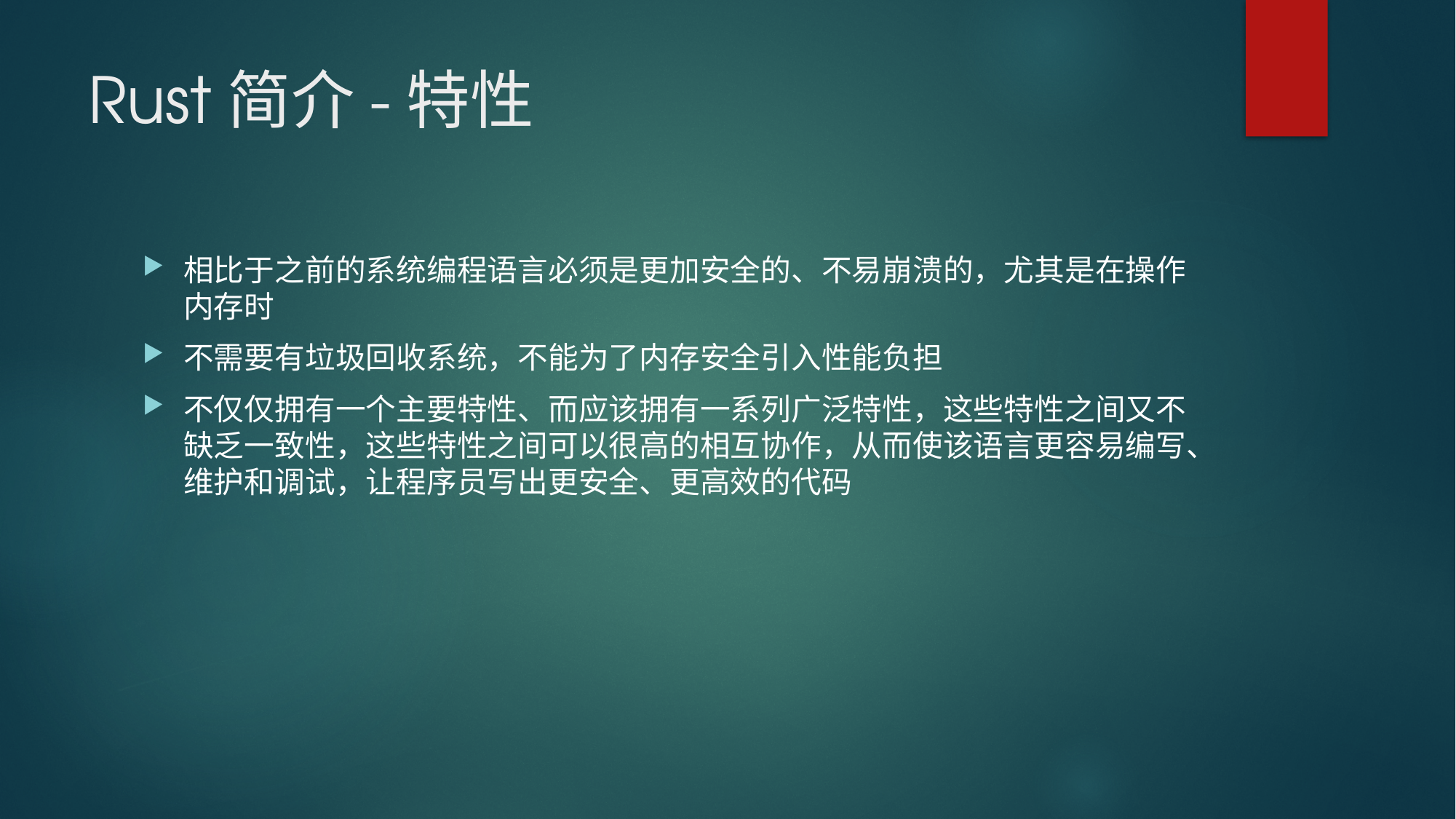

# Rust简介-特性
相比于之前的系统编程语言必须是更加安全的、不易崩溃的，尤其是在操作内存时
不需要有垃圾回收系统，不能为了内存安全引入性能负担
不仅仅拥有一个主要特性、而应该拥有一系列广泛特性，这些特性之间又不缺乏一致性，这些特性之间可以很高的相互协作，从而使该语言更容易编写、维护和调试，让程序员写出更安全、更高效的代码